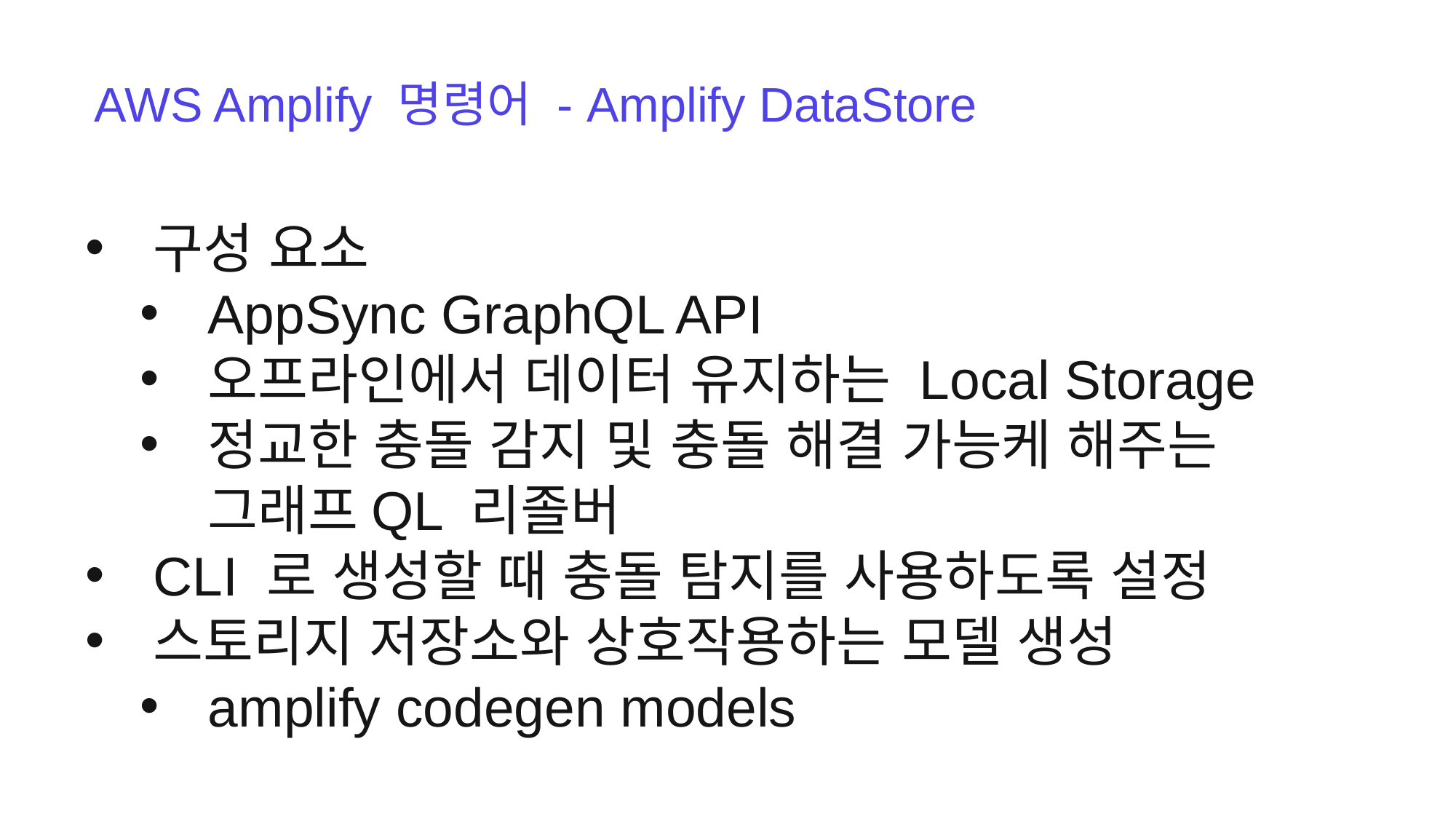

AWS Amplify 명령어 - Amplify DataStore
구성 요소
AppSync GraphQL API
오프라인에서 데이터 유지하는 Local Storage
정교한 충돌 감지 및 충돌 해결 가능케 해주는 그래프QL 리졸버
CLI 로 생성할 때 충돌 탐지를 사용하도록 설정
스토리지 저장소와 상호작용하는 모델 생성
amplify codegen models